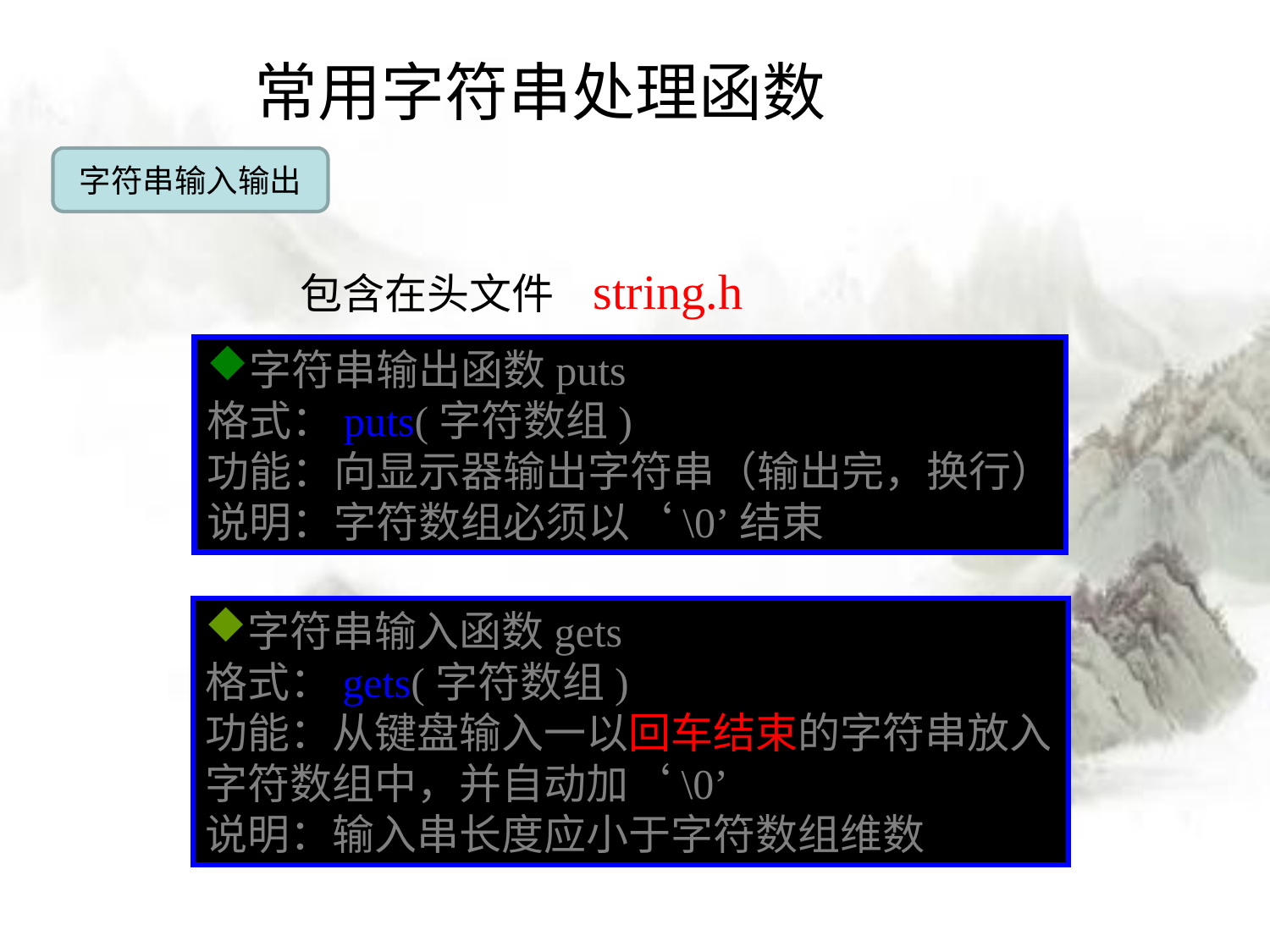

# 常用字符串处理函数
字符串输入输出
包含在头文件   string.h

字符串输出函数puts
格式：puts(字符数组)
功能：向显示器输出字符串（输出完，换行）
说明：字符数组必须以‘\0’结束
字符串输入函数gets
格式：gets(字符数组)
功能：从键盘输入一以回车结束的字符串放入字符数组中，并自动加‘\0’
说明：输入串长度应小于字符数组维数